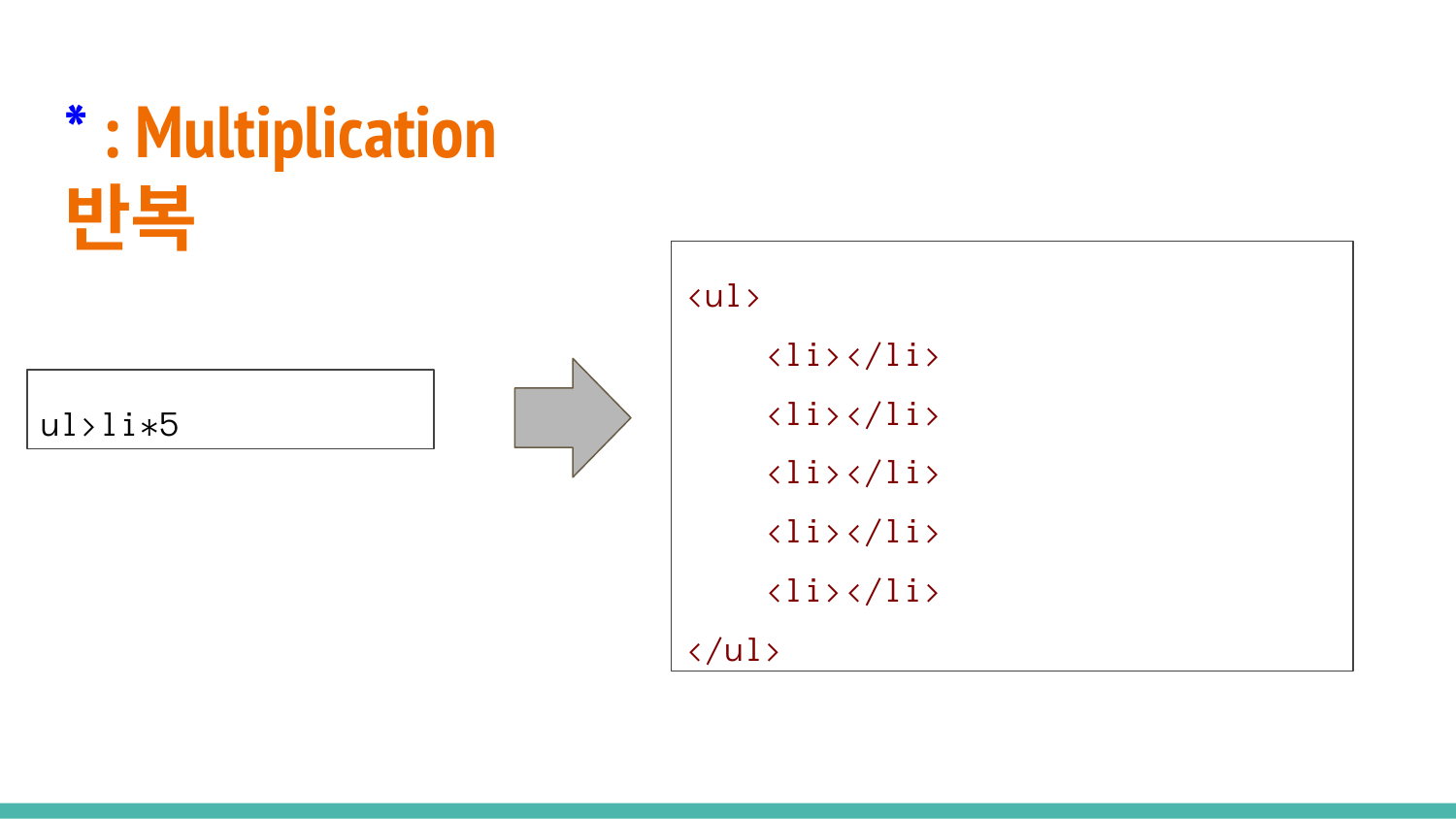

# * : Multiplication
반복
<ul>
    <li></li>
    <li></li>
    <li></li>
    <li></li>
    <li></li>
</ul>

ul>li*5